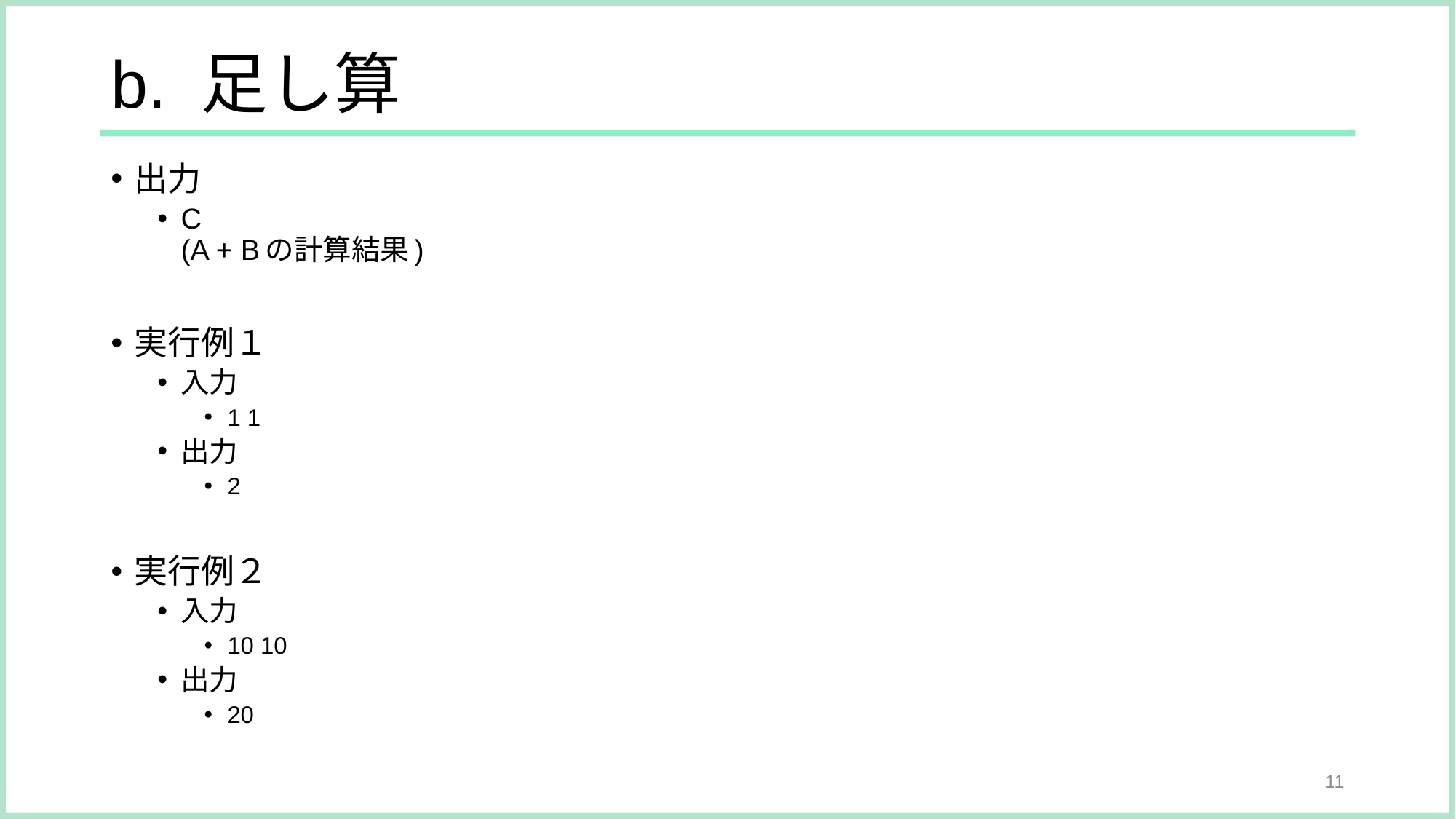

# b. 足し算
出力
C
(A + Bの計算結果)

実行例１
入力
1 1
出力
2

実行例２
入力
10 10
出力
20
11